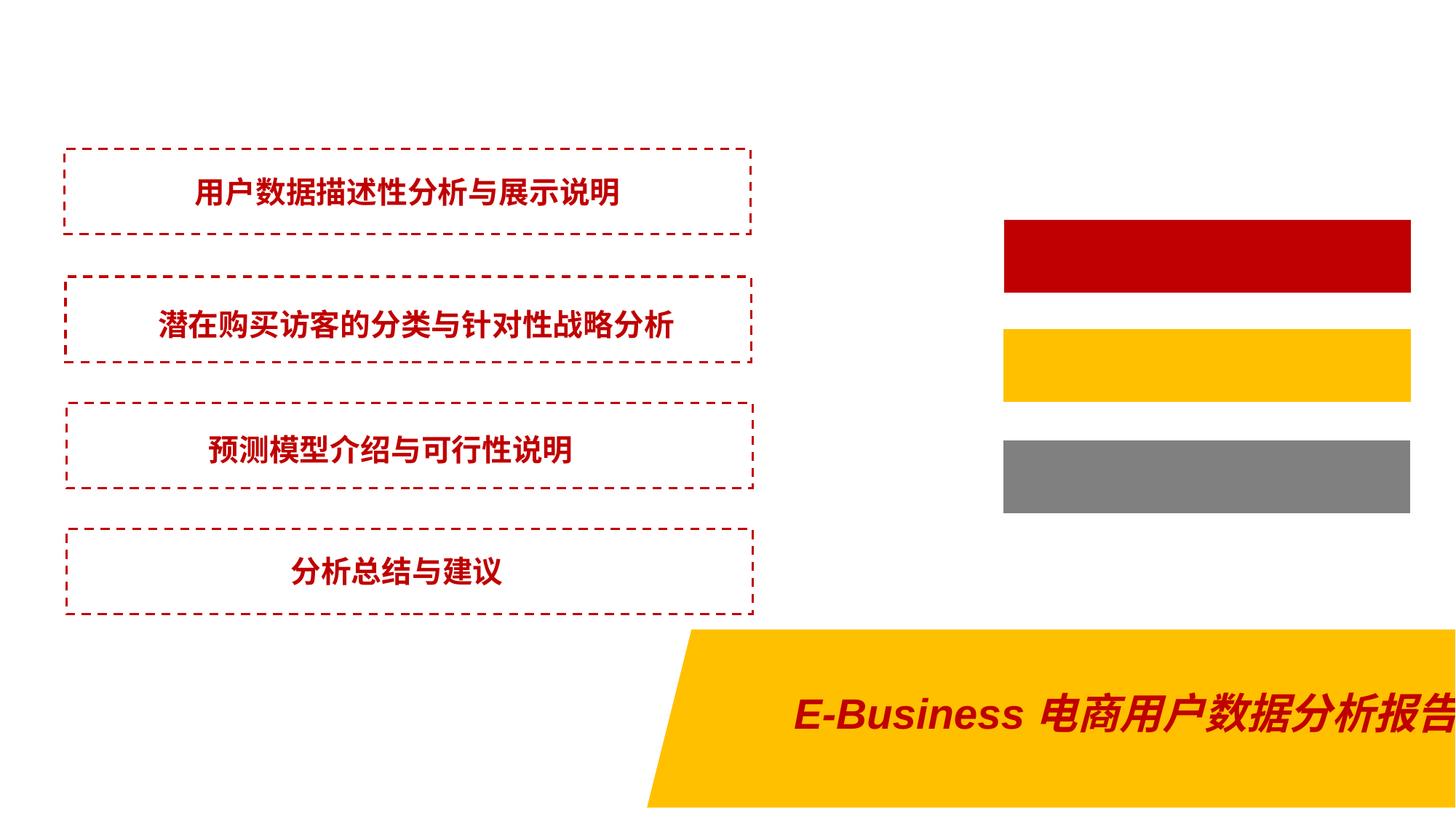

用户数据描述性分析与展示说明

潜在购买访客的分类与针对性战略分析

预测模型介绍与可行性说明

分析总结与建议

E-Business电商用户数据分析报告